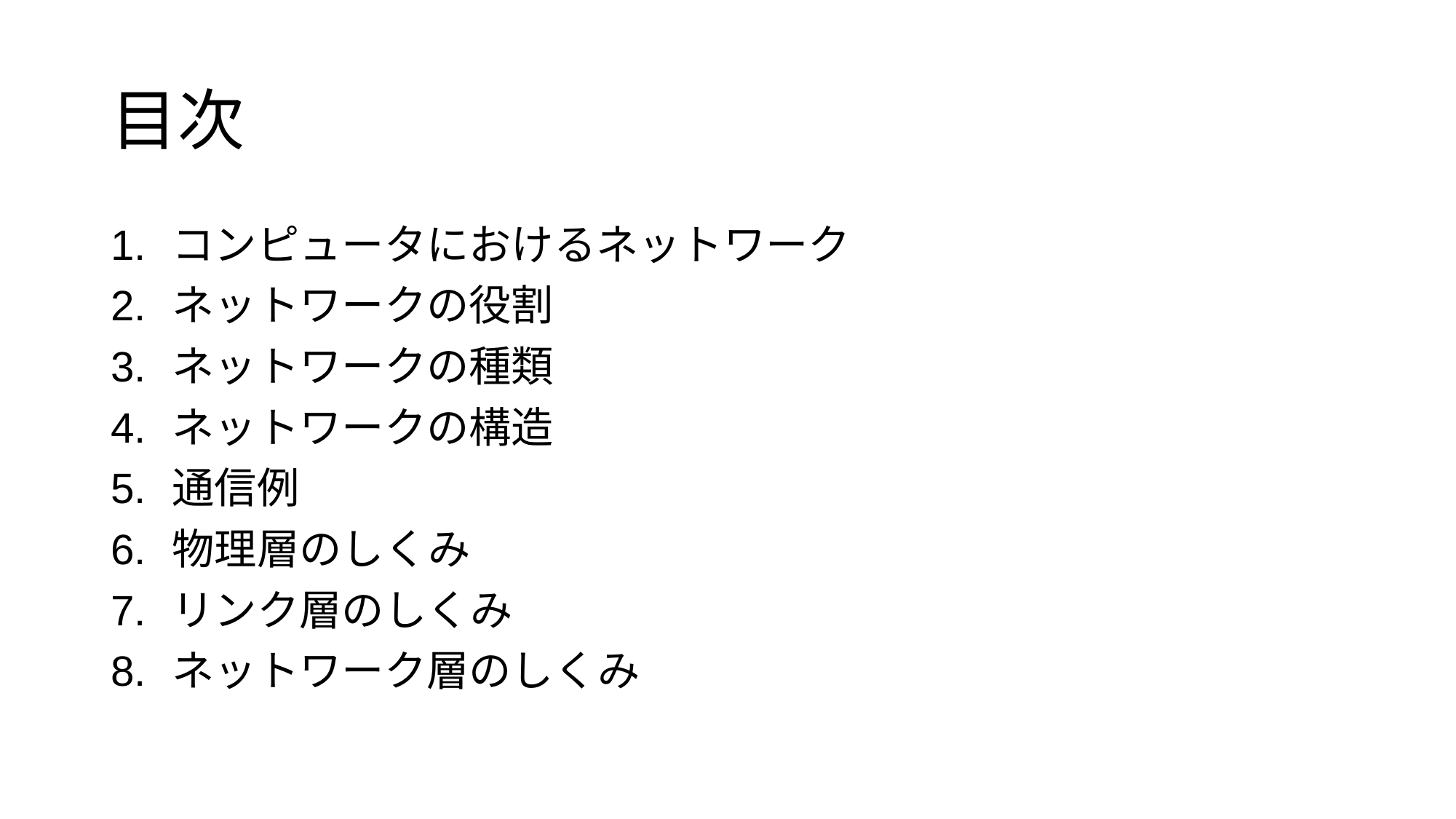

# 目次
コンピュータにおけるネットワーク
ネットワークの役割
ネットワークの種類
ネットワークの構造
通信例
物理層のしくみ
リンク層のしくみ
ネットワーク層のしくみ